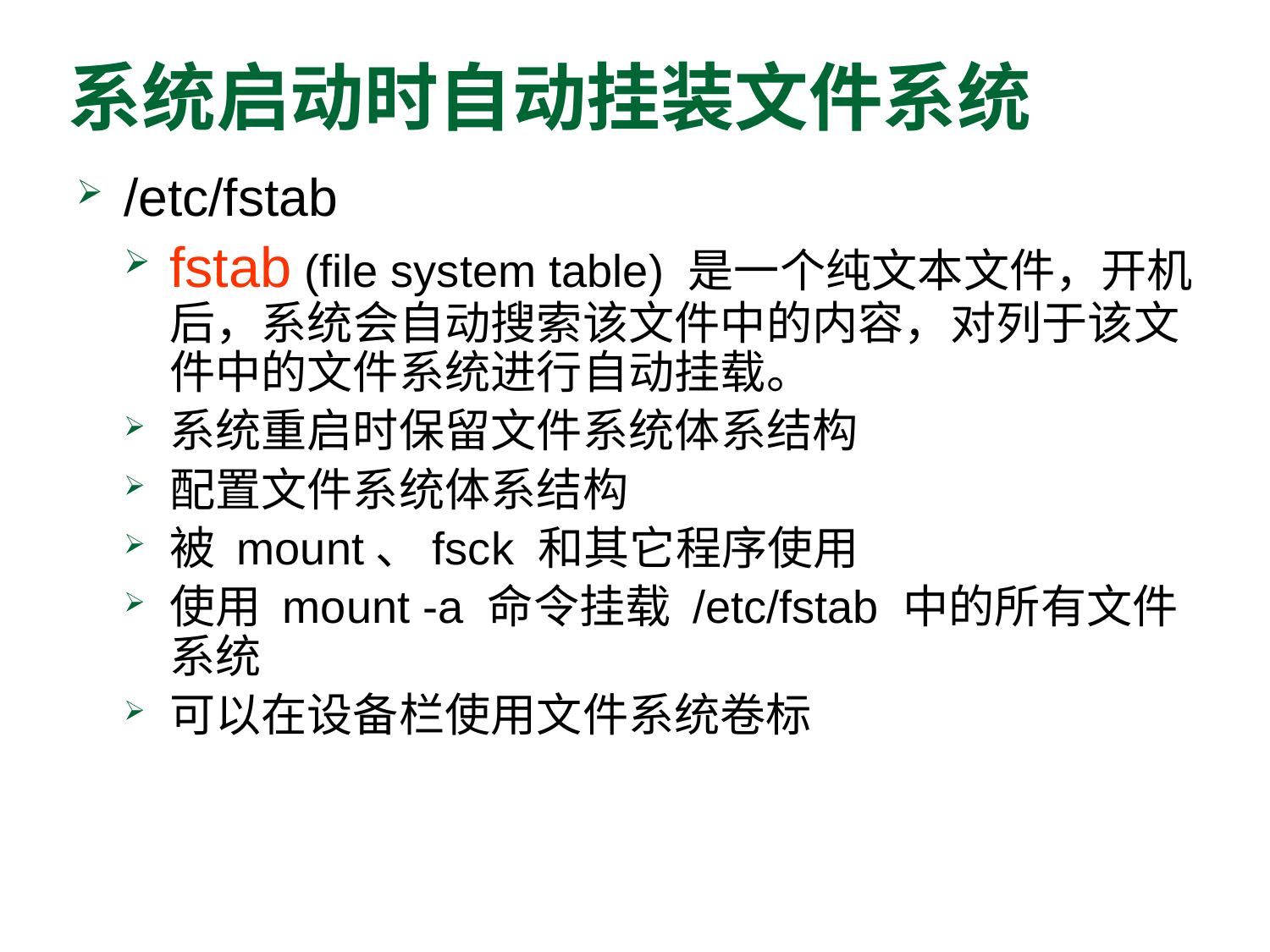

# 系统启动时自动挂装文件系统
/etc/fstab
fstab (file system table) 是一个纯文本文件，开机后，系统会自动搜索该文件中的内容，对列于该文件中的文件系统进行自动挂载。
系统重启时保留文件系统体系结构
配置文件系统体系结构
被 mount、fsck 和其它程序使用
使用 mount -a 命令挂载 /etc/fstab 中的所有文件系统
可以在设备栏使用文件系统卷标